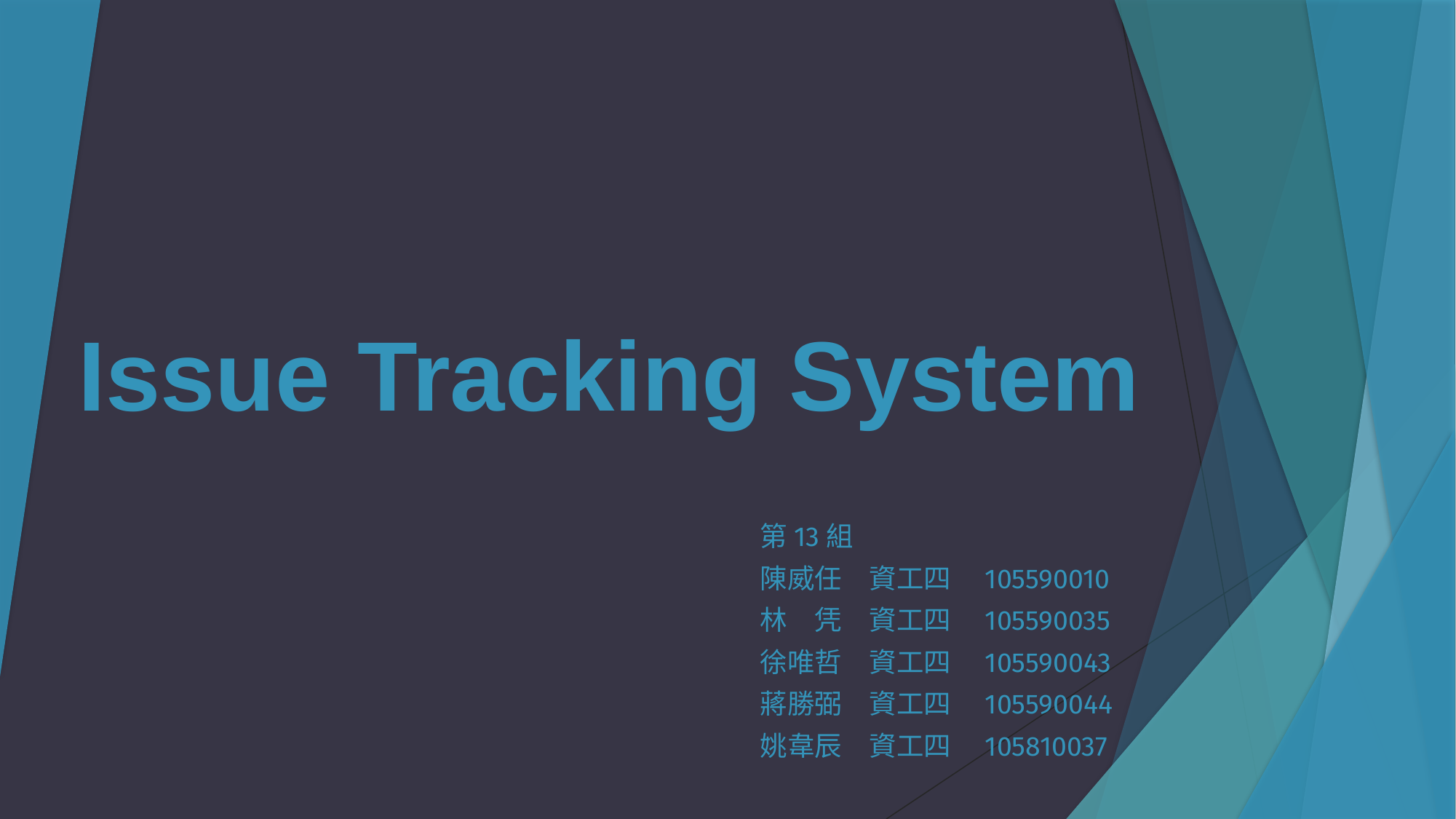

# Issue Tracking System
第13組
陳威任　資工四　105590010
林　凭　資工四　105590035
徐唯哲　資工四　105590043
蔣勝弼　資工四　105590044
姚韋辰　資工四　105810037